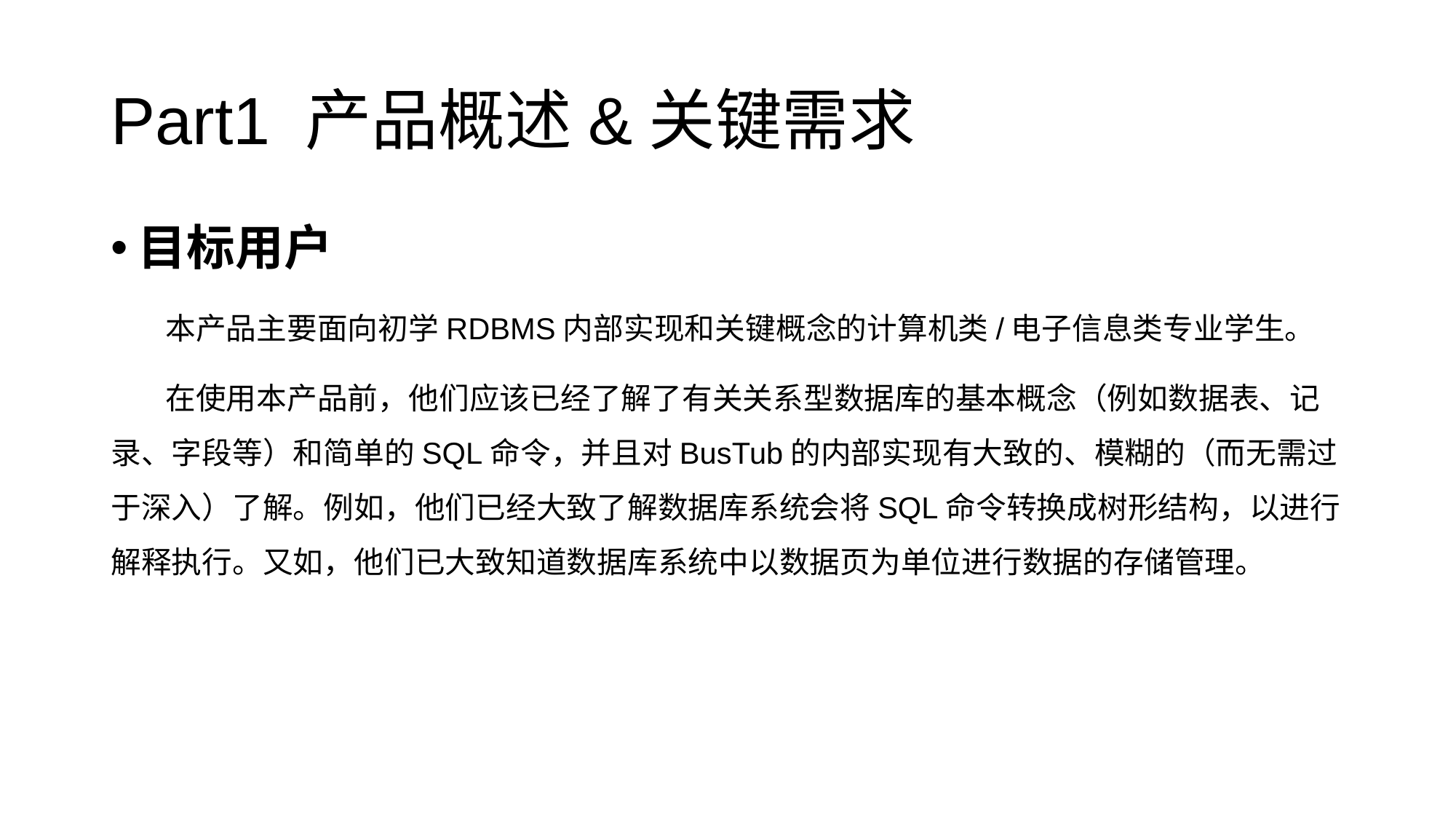

# Part1 产品概述&关键需求
目标用户
本产品主要面向初学RDBMS内部实现和关键概念的计算机类/电子信息类专业学生。
在使用本产品前，他们应该已经了解了有关关系型数据库的基本概念（例如数据表、记录、字段等）和简单的SQL命令，并且对BusTub的内部实现有大致的、模糊的（而无需过于深入）了解。例如，他们已经大致了解数据库系统会将SQL命令转换成树形结构，以进行解释执行。又如，他们已大致知道数据库系统中以数据页为单位进行数据的存储管理。